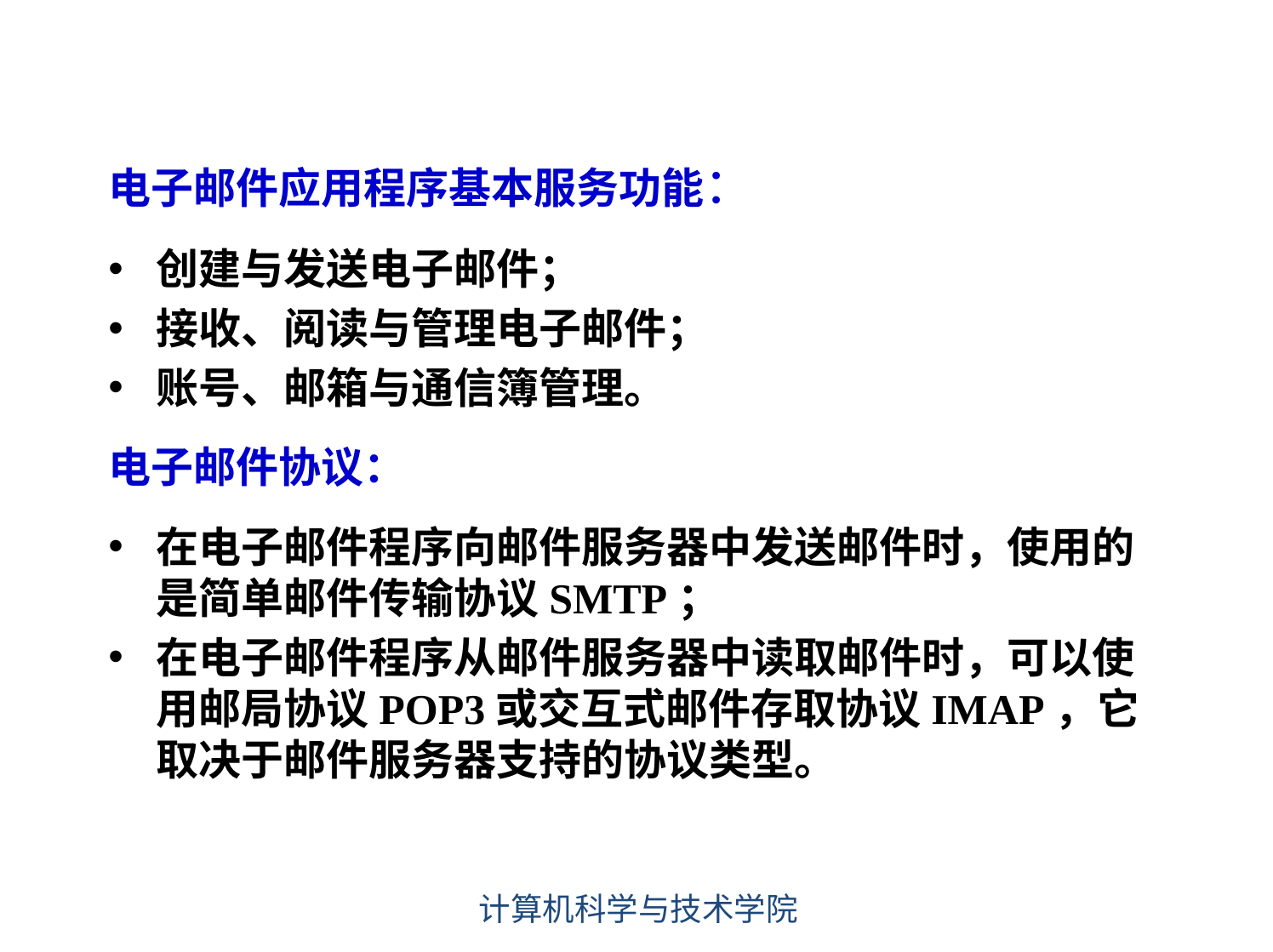

电子邮件应用程序基本服务功能：

创建与发送电子邮件；
接收、阅读与管理电子邮件；
账号、邮箱与通信簿管理。

电子邮件协议：

在电子邮件程序向邮件服务器中发送邮件时，使用的是简单邮件传输协议SMTP；
在电子邮件程序从邮件服务器中读取邮件时，可以使用邮局协议POP3或交互式邮件存取协议IMAP，它取决于邮件服务器支持的协议类型。
计算机科学与技术学院
22